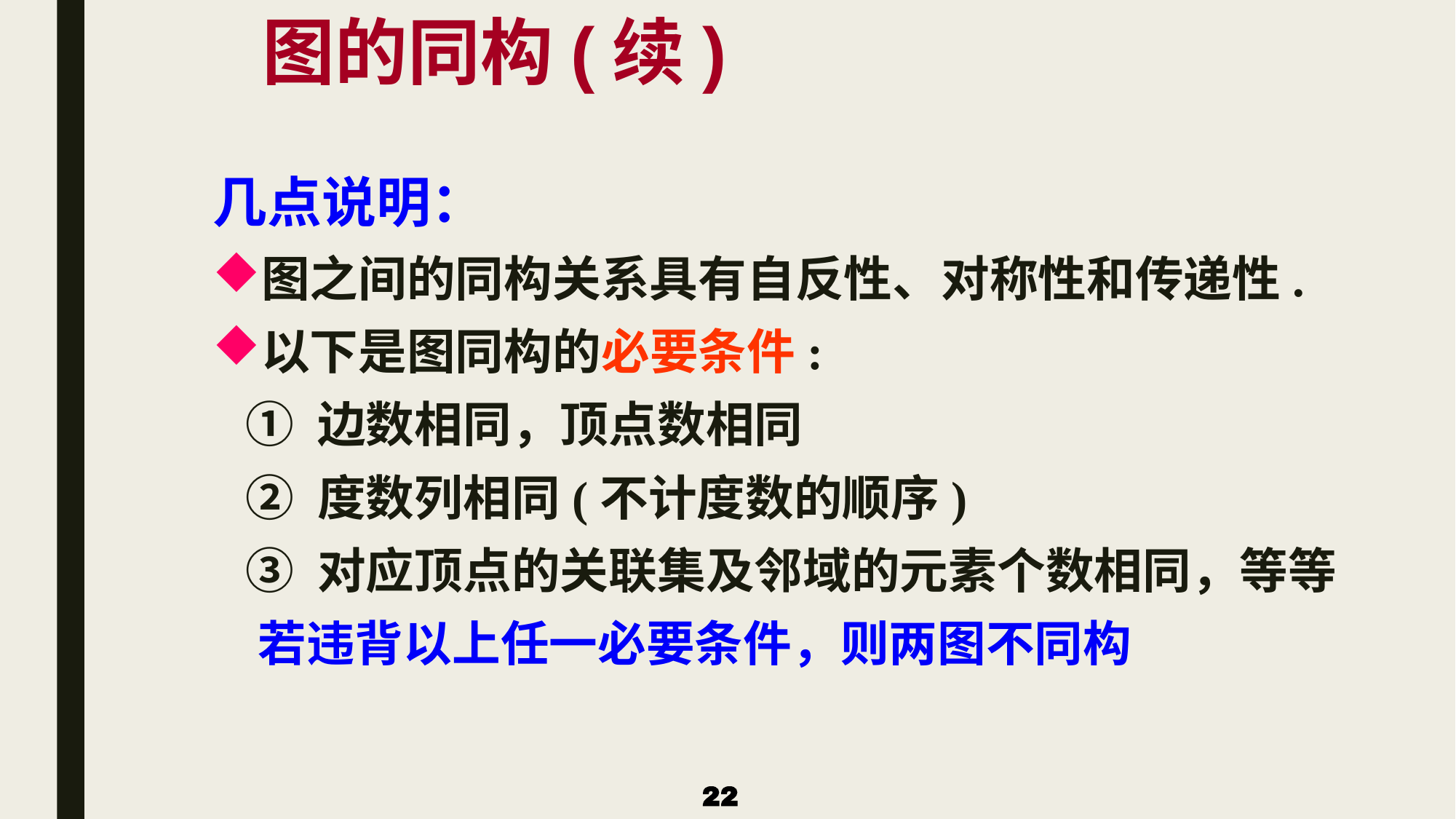

# 图的同构(续)
几点说明：
图之间的同构关系具有自反性、对称性和传递性.
以下是图同构的必要条件:
   ① 边数相同，顶点数相同
   ② 度数列相同(不计度数的顺序)
   ③ 对应顶点的关联集及邻域的元素个数相同，等等
   若违背以上任一必要条件，则两图不同构
22